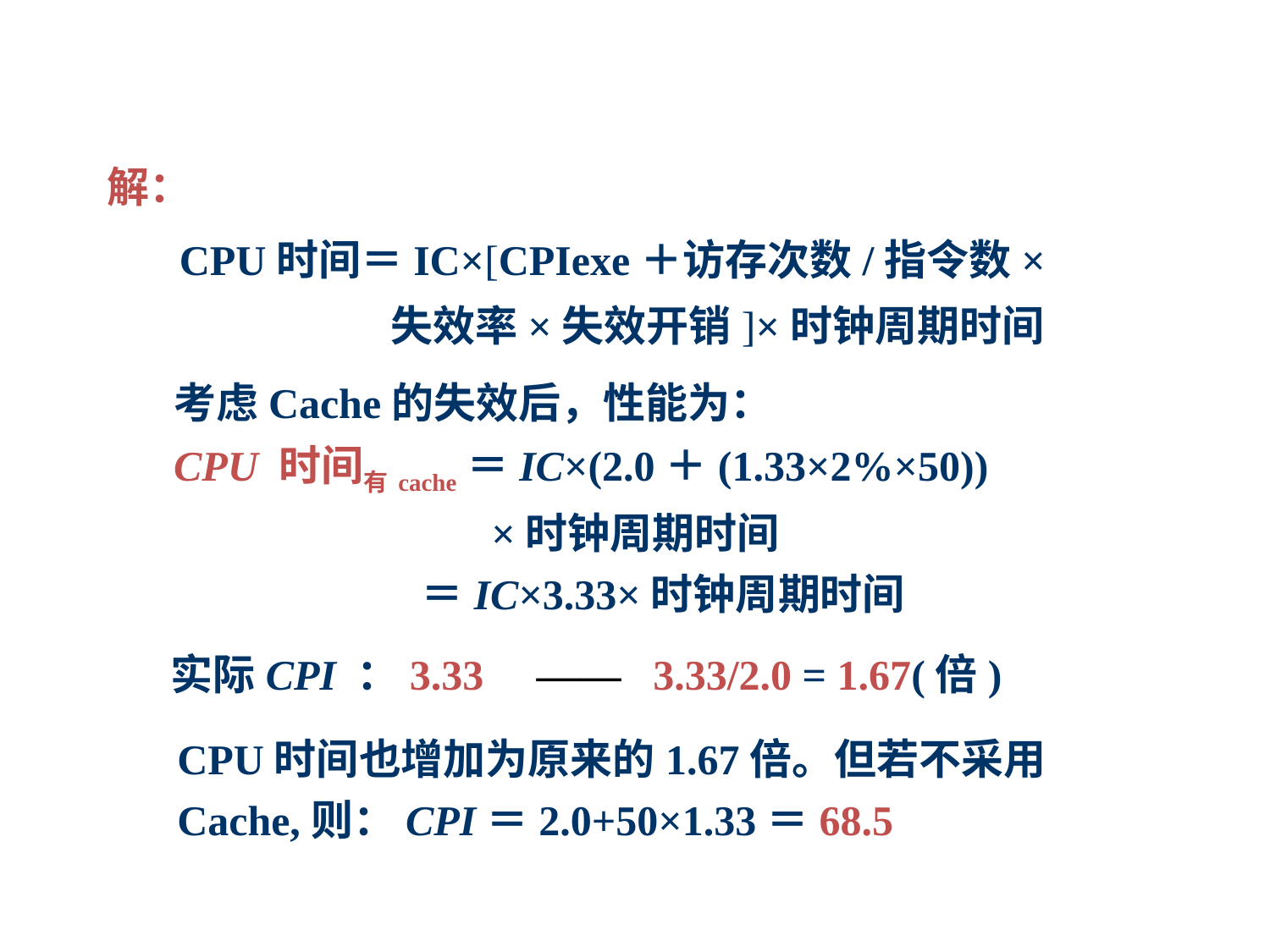

解：
CPU时间＝IC×[CPIexe＋访存次数/指令数×
                   失效率×失效开销]×时钟周期时间
考虑Cache的失效后，性能为：
CPU 时间有cache＝IC×(2.0＋(1.33×2%×50))
                              ×时钟周期时间
                          ＝IC×3.33×时钟周期时间
实际CPI ：3.33     ——   3.33/2.0 = 1.67(倍)
CPU时间也增加为原来的1.67倍。但若不采用Cache,则：CPI＝2.0+50×1.33＝68.5